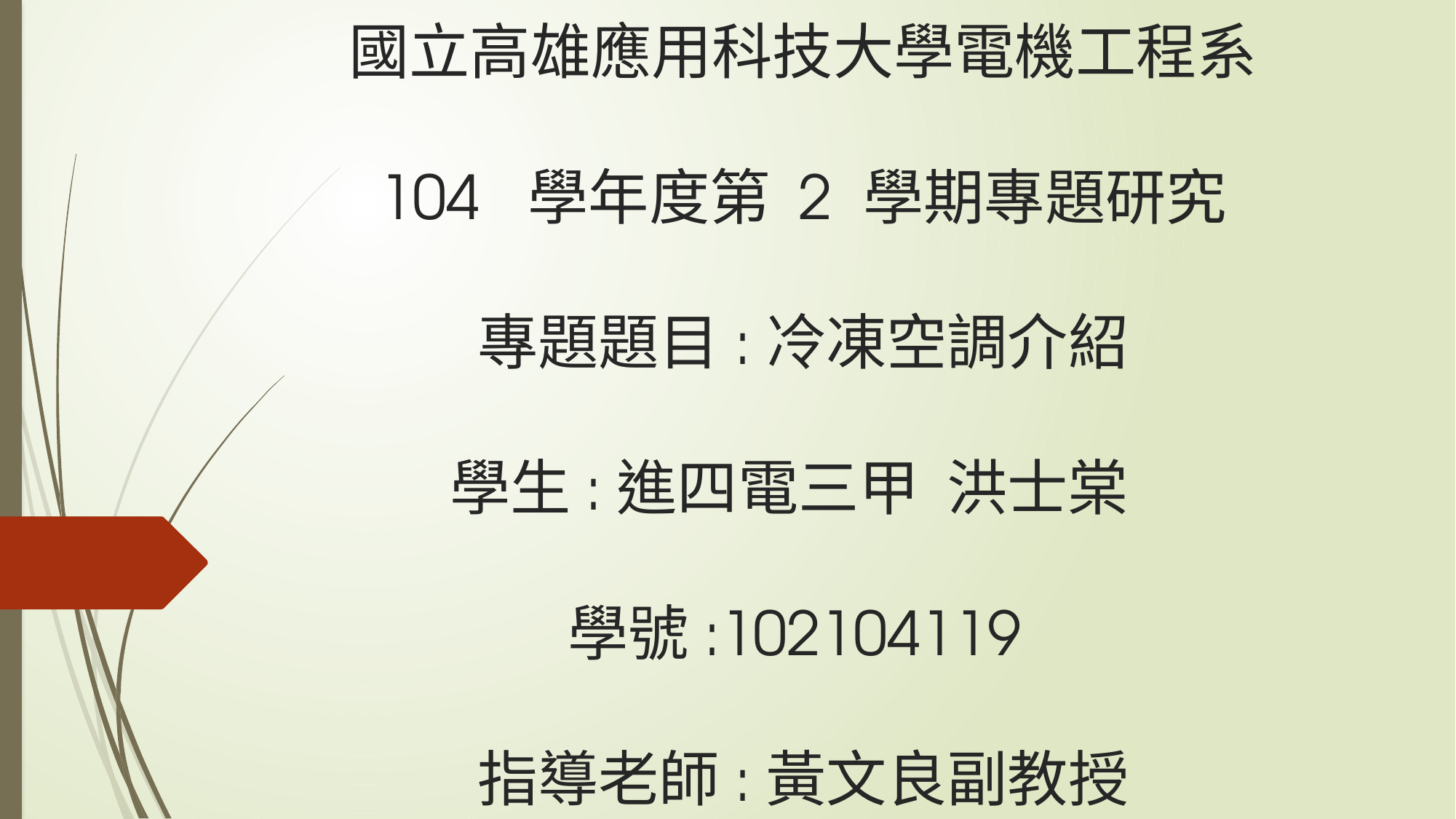

# 國立高雄應用科技大學電機工程系 104  學年度第 2 學期專題研究 專題題目:冷凍空調介紹 學生:進四電三甲  洪士棠 學號:102104119 指導老師:黃文良副教授